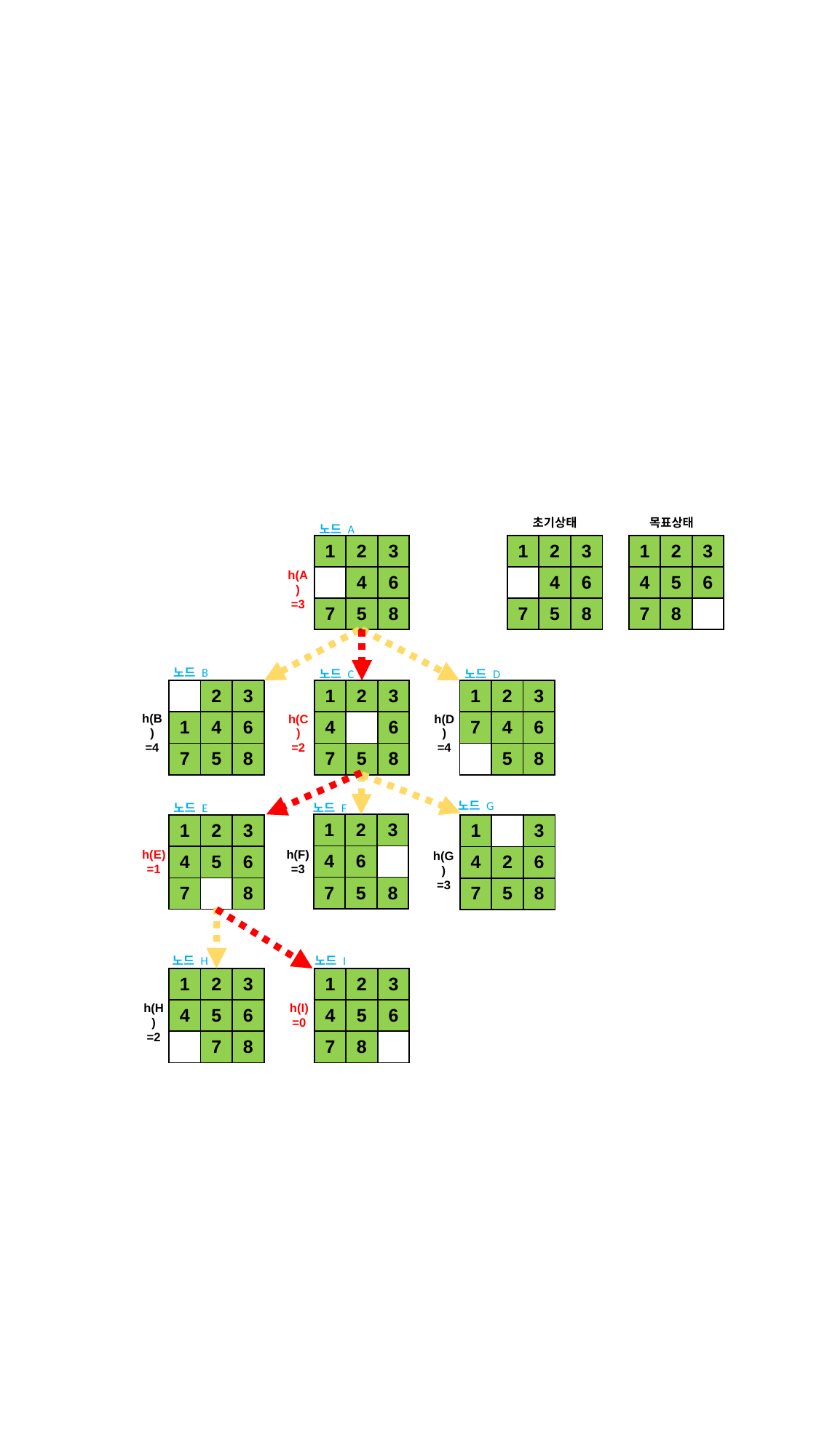

목표상태
초기상태
노드 A
| 1 | 2 | 3 |
| --- | --- | --- |
| 4 | 5 | 6 |
| 7 | 8 |  |
| 1 | 2 | 3 |
| --- | --- | --- |
|  | 4 | 6 |
| 7 | 5 | 8 |
| 1 | 2 | 3 |
| --- | --- | --- |
|  | 4 | 6 |
| 7 | 5 | 8 |
h(A)
=3
노드 B
노드 C
노드 D
|  | 2 | 3 |
| --- | --- | --- |
| 1 | 4 | 6 |
| 7 | 5 | 8 |
| 1 | 2 | 3 |
| --- | --- | --- |
| 4 |  | 6 |
| 7 | 5 | 8 |
| 1 | 2 | 3 |
| --- | --- | --- |
| 7 | 4 | 6 |
|  | 5 | 8 |
h(B)
=4
h(C)
=2
h(D)
=4
노드 G
노드 F
노드 E
| 1 | 2 | 3 |
| --- | --- | --- |
| 4 | 6 |  |
| 7 | 5 | 8 |
| 1 | 2 | 3 |
| --- | --- | --- |
| 4 | 5 | 6 |
| 7 |  | 8 |
| 1 |  | 3 |
| --- | --- | --- |
| 4 | 2 | 6 |
| 7 | 5 | 8 |
h(F)
=3
h(E)
=1
h(G)
=3
노드 H
노드 I
| 1 | 2 | 3 |
| --- | --- | --- |
| 4 | 5 | 6 |
|  | 7 | 8 |
| 1 | 2 | 3 |
| --- | --- | --- |
| 4 | 5 | 6 |
| 7 | 8 |  |
h(H)
=2
h(I)
=0